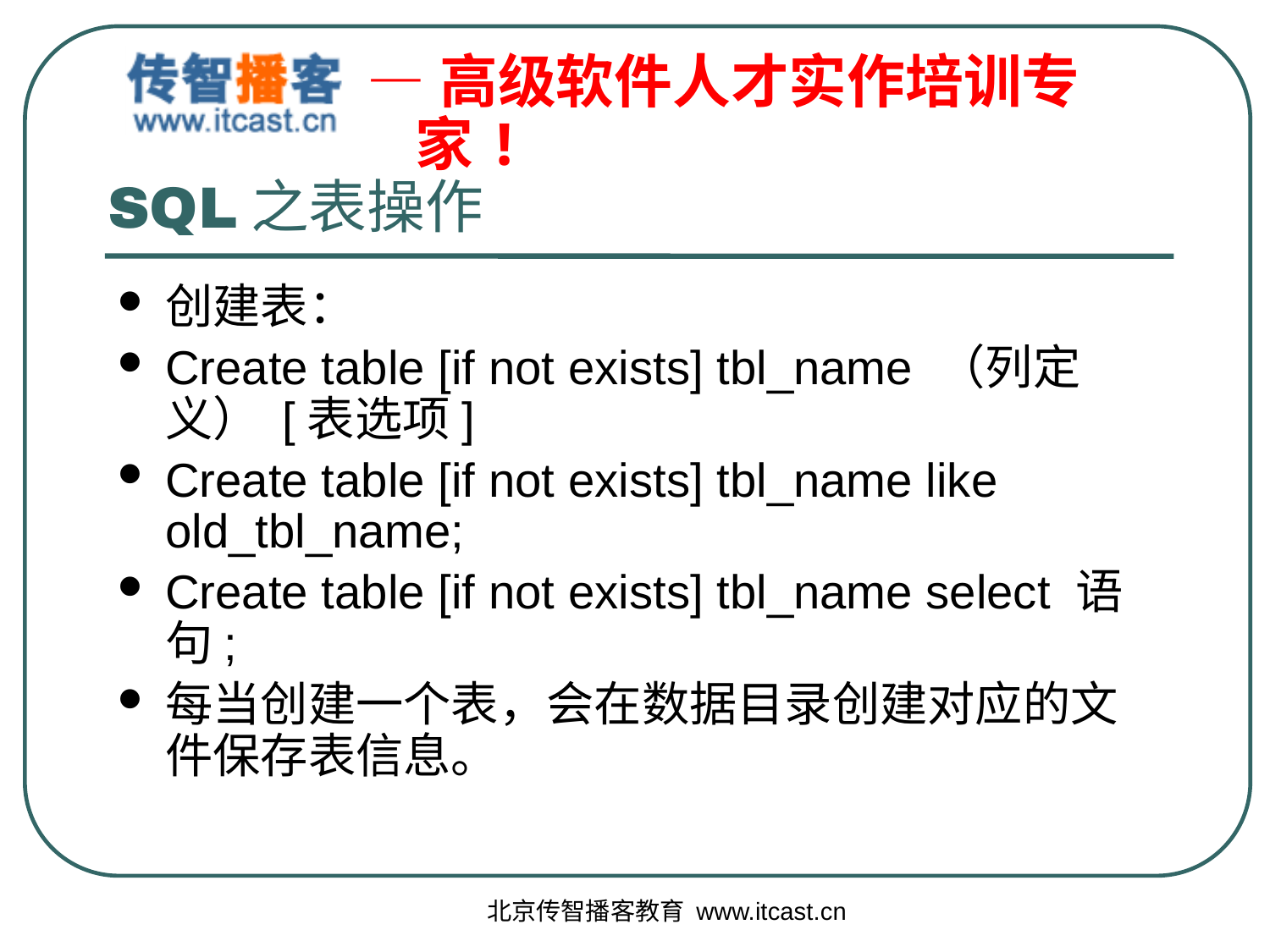

# SQL之表操作
创建表：
Create table [if not exists] tbl_name （列定义） [表选项]
Create table [if not exists] tbl_name like old_tbl_name;
Create table [if not exists] tbl_name select 语句;
每当创建一个表，会在数据目录创建对应的文件保存表信息。